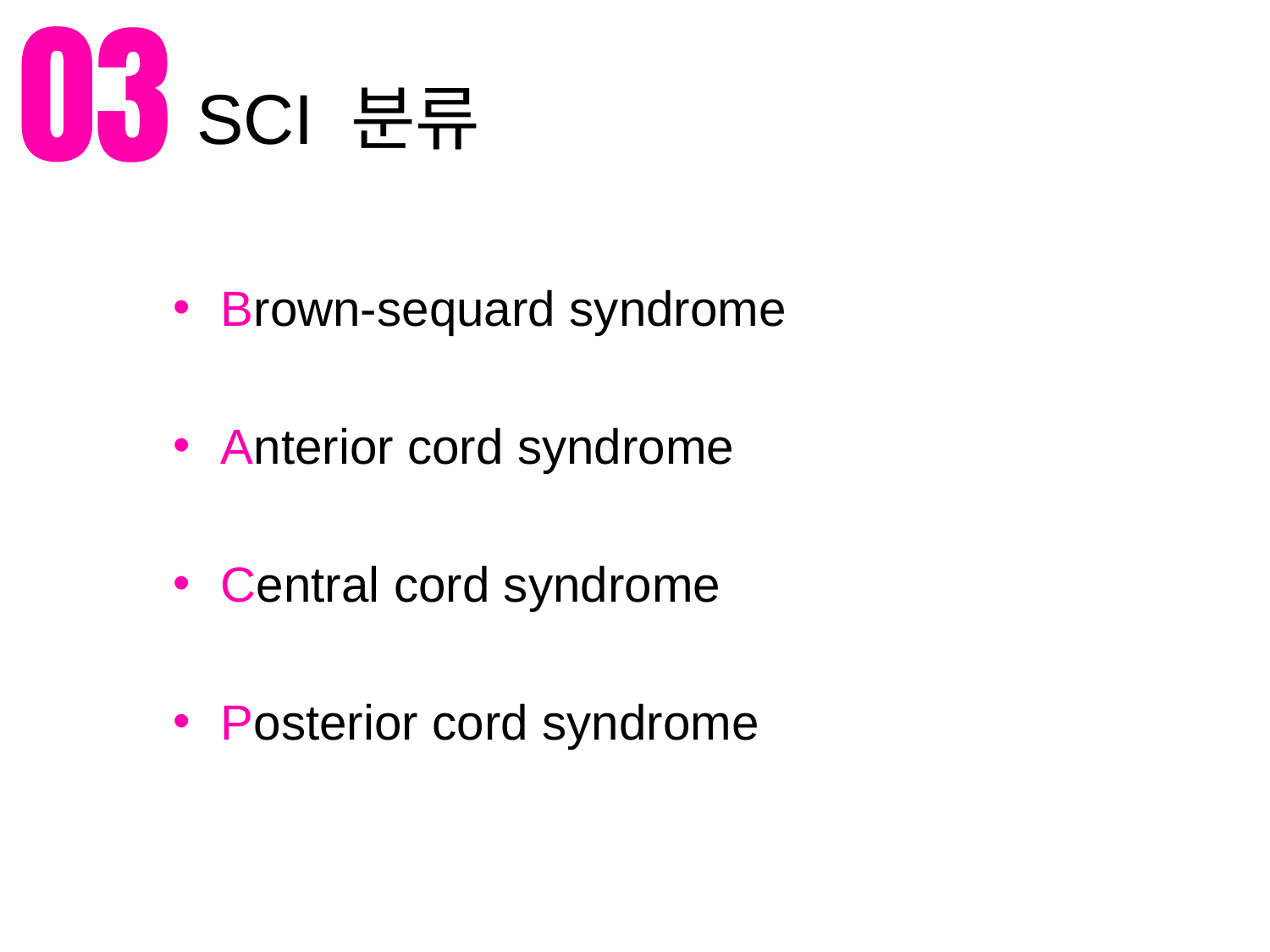

03
Made in Yang
SCI 분류
Brown-sequard syndrome

Anterior cord syndrome

Central cord syndrome

Posterior cord syndrome